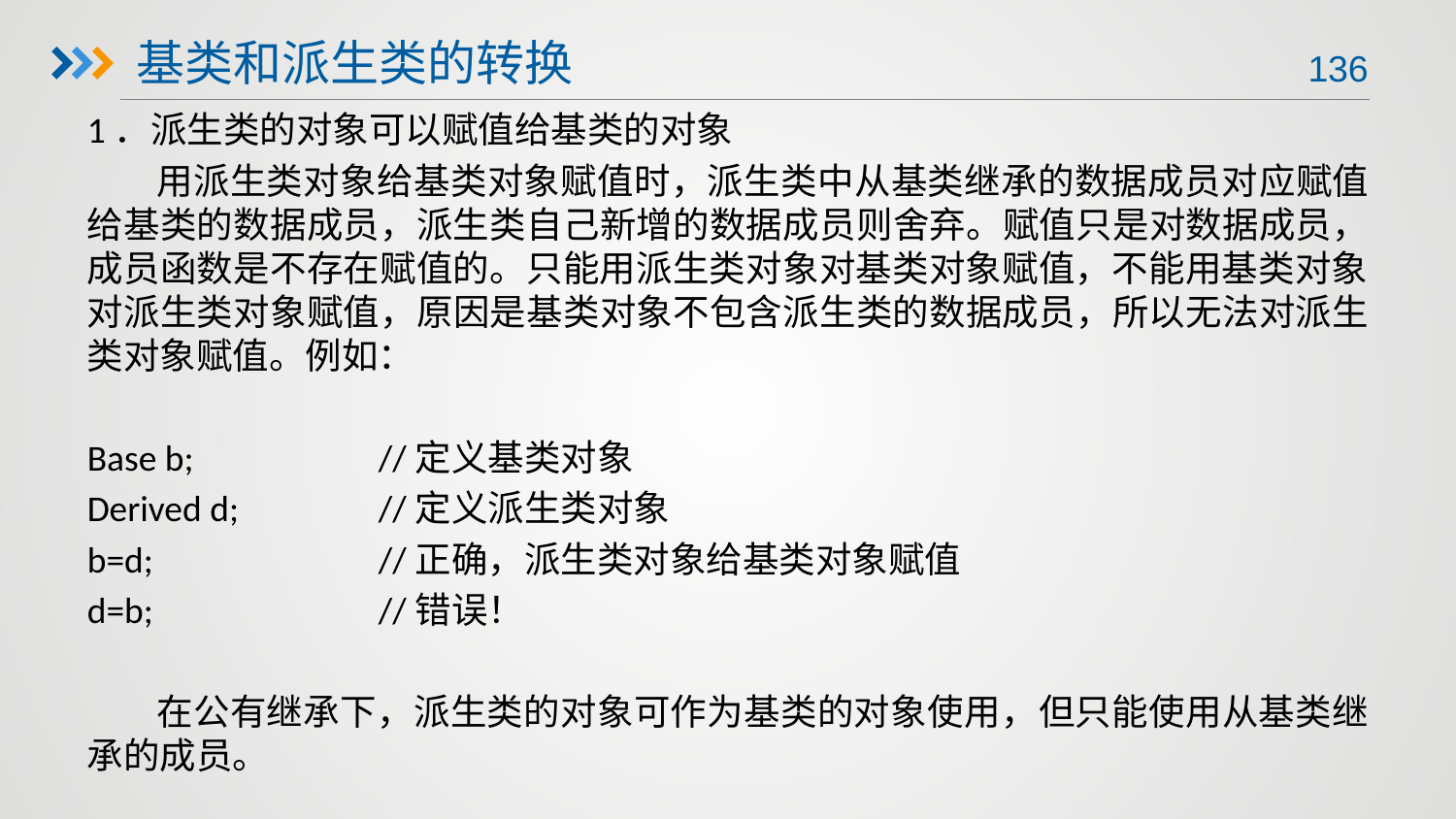

基类和派生类的转换
1．派生类的对象可以赋值给基类的对象
       用派生类对象给基类对象赋值时，派生类中从基类继承的数据成员对应赋值给基类的数据成员，派生类自己新增的数据成员则舍弃。赋值只是对数据成员，成员函数是不存在赋值的。只能用派生类对象对基类对象赋值，不能用基类对象对派生类对象赋值，原因是基类对象不包含派生类的数据成员，所以无法对派生类对象赋值。例如：

Base b;      	//定义基类对象
Derived d;   	//定义派生类对象
b=d;        		//正确，派生类对象给基类对象赋值
d=b;        		//错误！

       在公有继承下，派生类的对象可作为基类的对象使用，但只能使用从基类继承的成员。